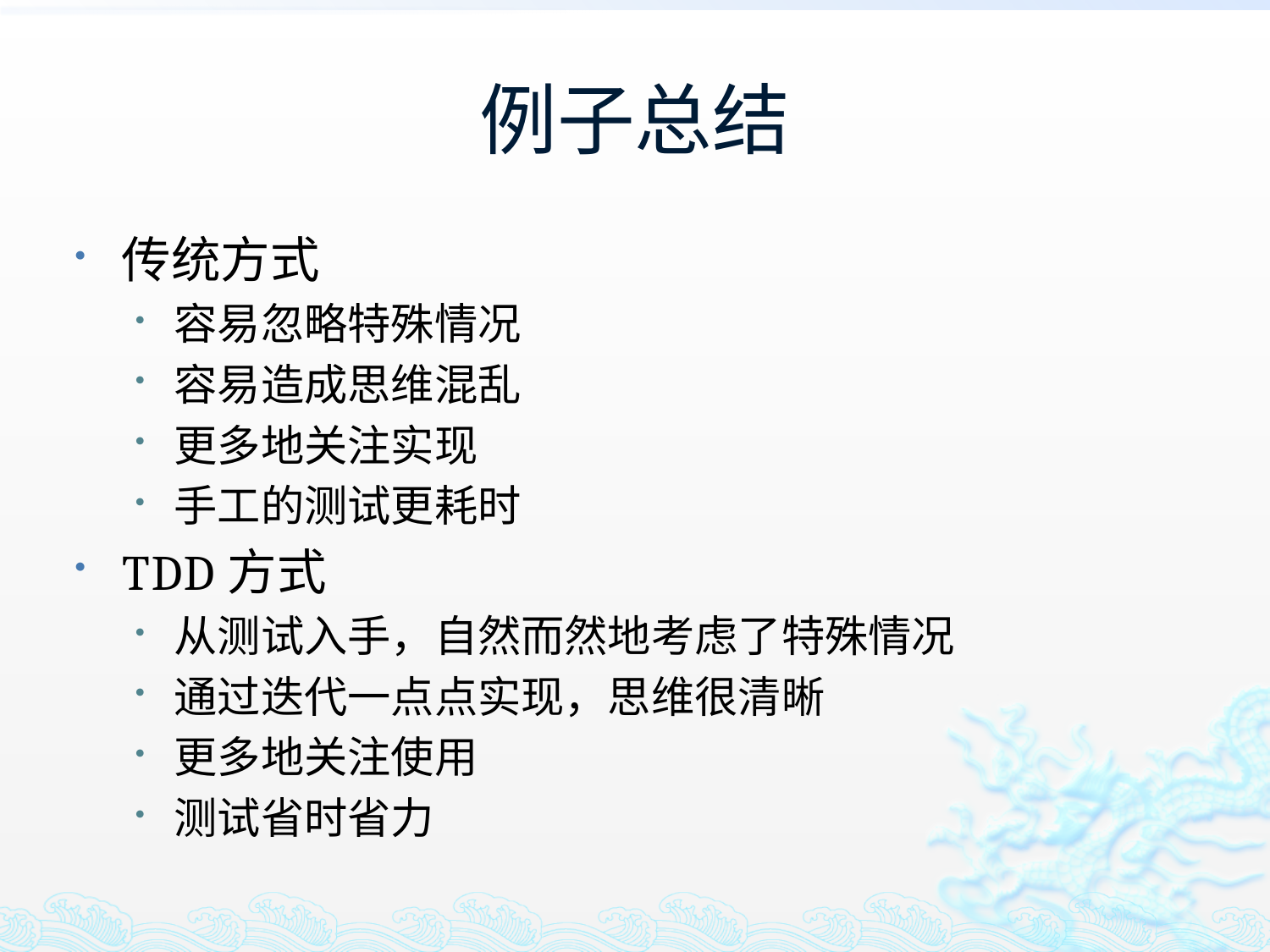

# 例子总结
传统方式
容易忽略特殊情况
容易造成思维混乱
更多地关注实现
手工的测试更耗时
TDD方式
从测试入手，自然而然地考虑了特殊情况
通过迭代一点点实现，思维很清晰
更多地关注使用
测试省时省力